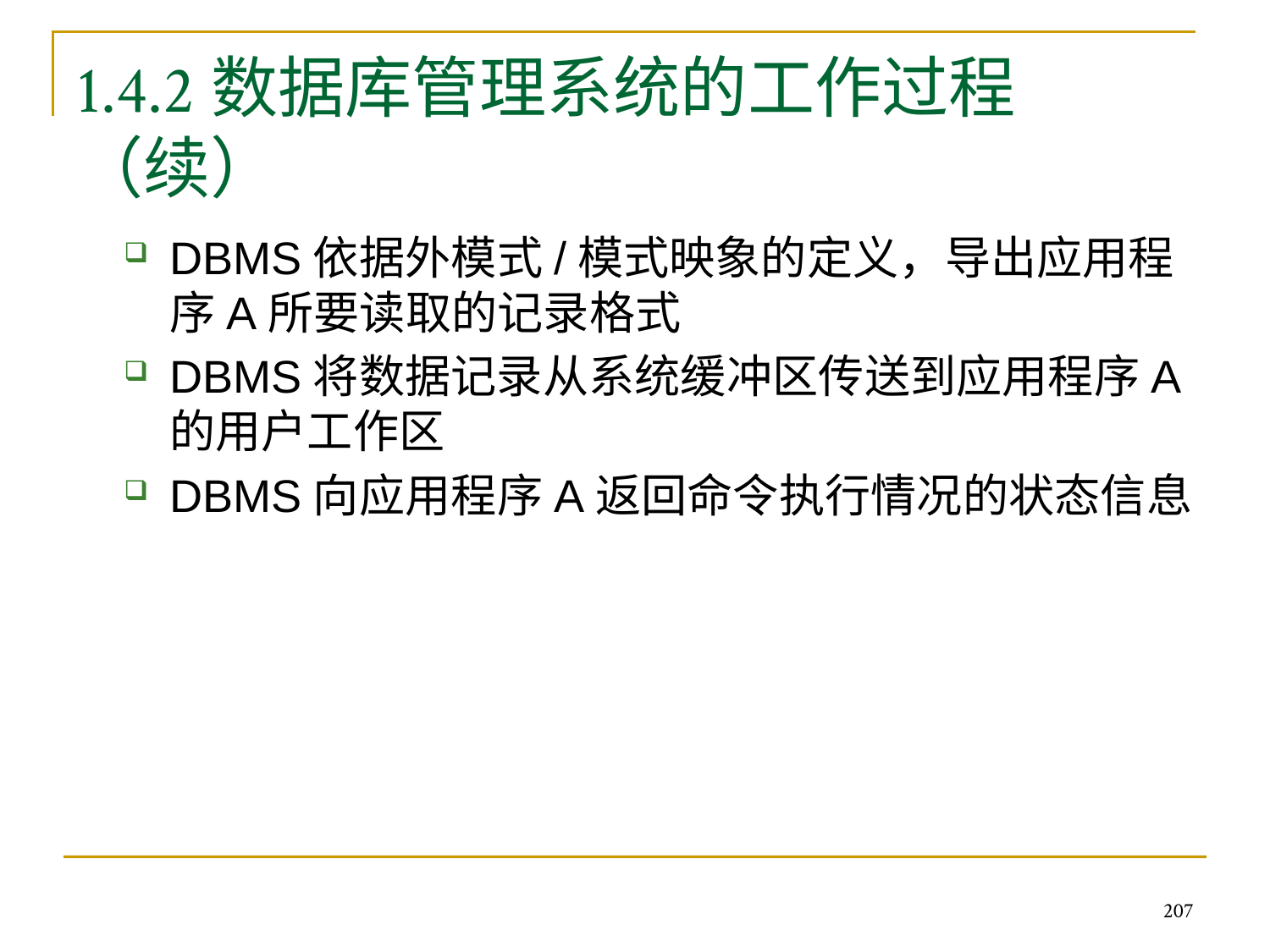

# 1.4.2数据库管理系统的工作过程（续）
DBMS依据外模式/模式映象的定义，导出应用程序A所要读取的记录格式
DBMS将数据记录从系统缓冲区传送到应用程序A的用户工作区
DBMS向应用程序A返回命令执行情况的状态信息
207